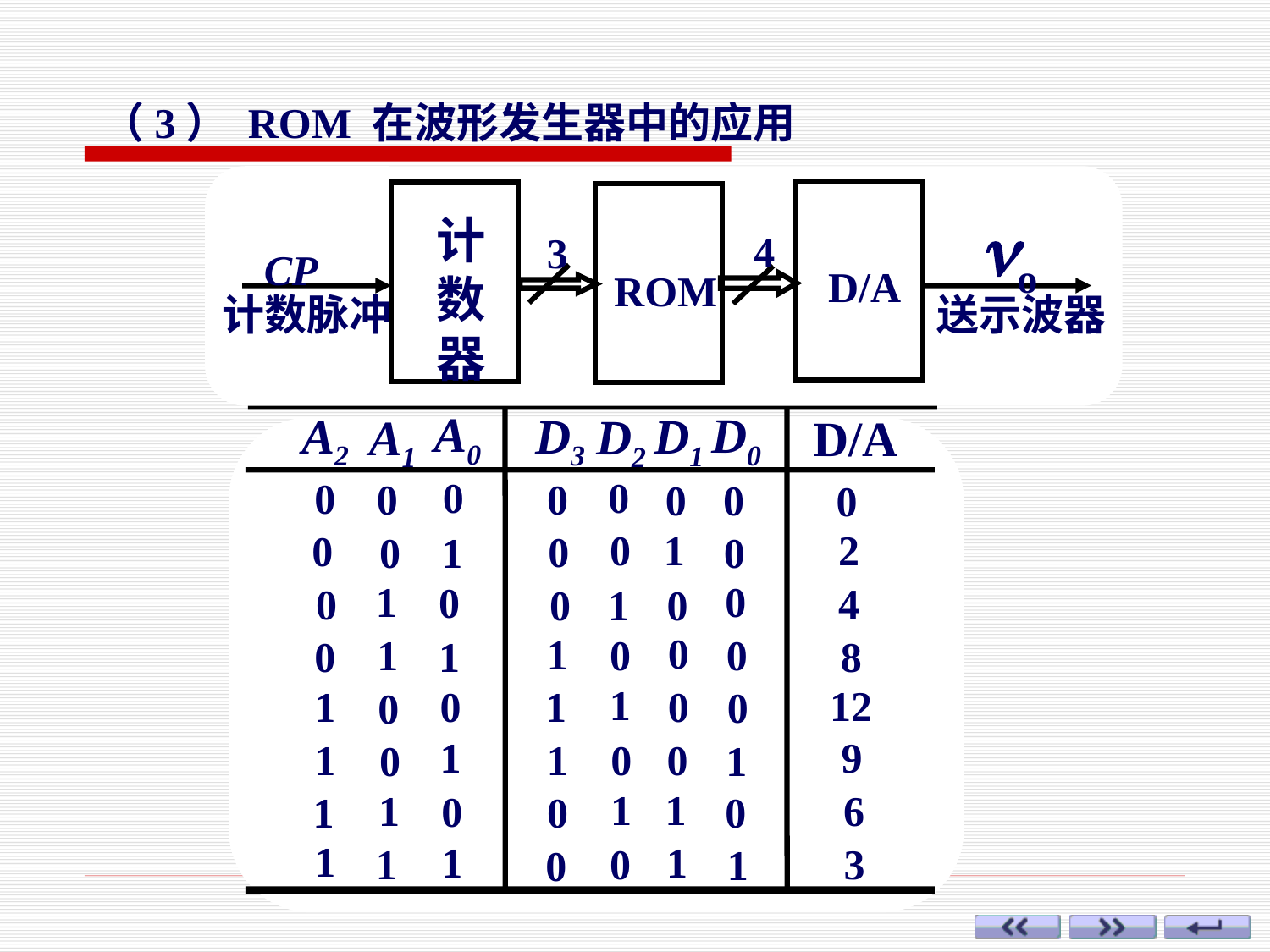

（3） ROM 在波形发生器中的应用

νo
计数器
4
3
CP
D/A
ROM

计数脉冲
送示波器

A0
D0
A2
D3
D1
D2
A1
D/A

0
0
0
0
0
0
0
0

1
2
0
0
0
0
1
0
0
1
0
4
0
0
1
0
0
1
0
1
0
8
0
1
1
12
0
1
0
1
0
0
1
9
0
0
1
1
1
0
1
1
1
6
0
0
0
1
1
1
1
1
0
3
1
0